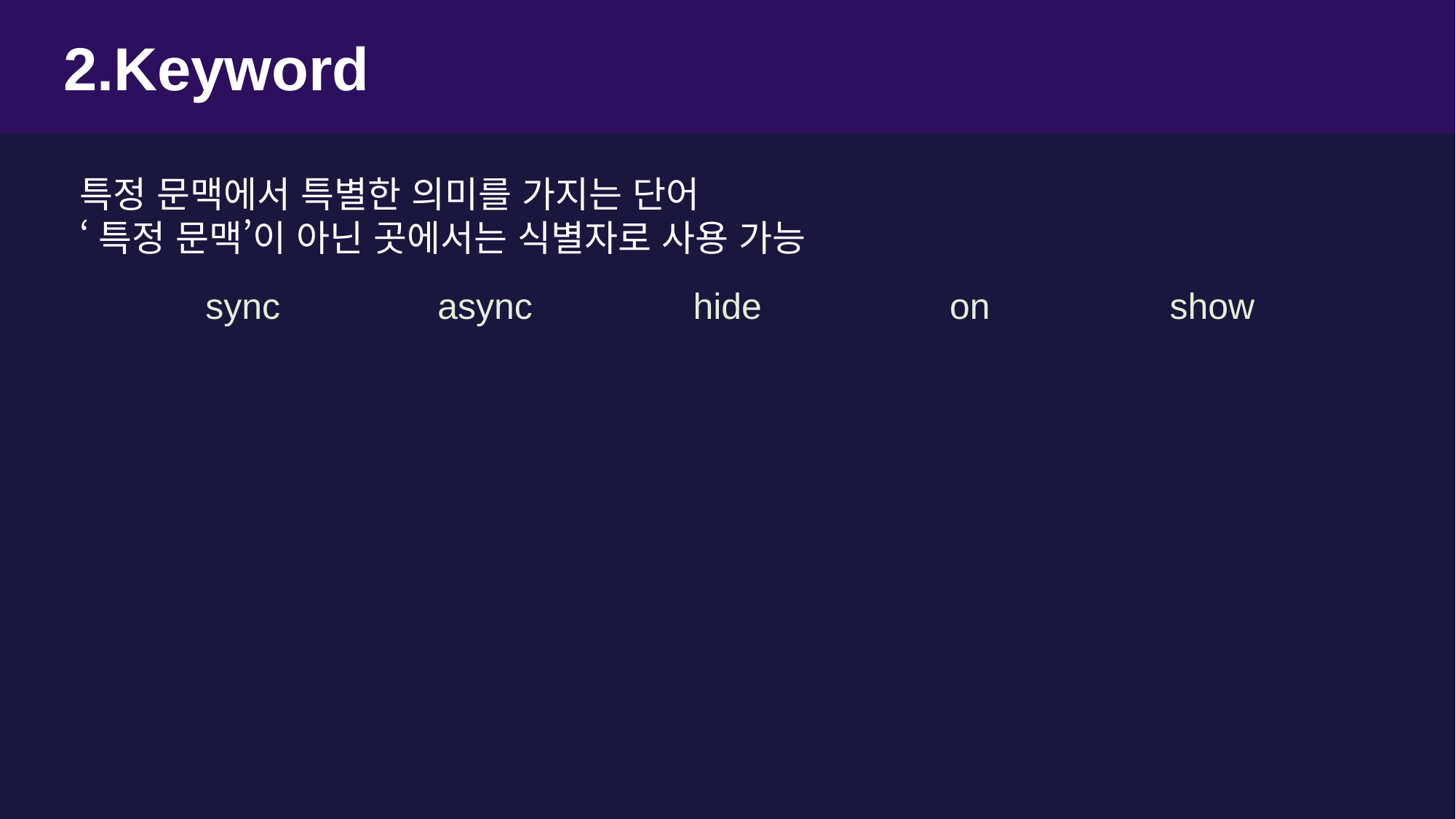

2.Keyword
특정 문맥에서 특별한 의미를 가지는 단어
‘특정 문맥’이 아닌 곳에서는 식별자로 사용 가능
| sync | async | hide | on | show |
| --- | --- | --- | --- | --- |